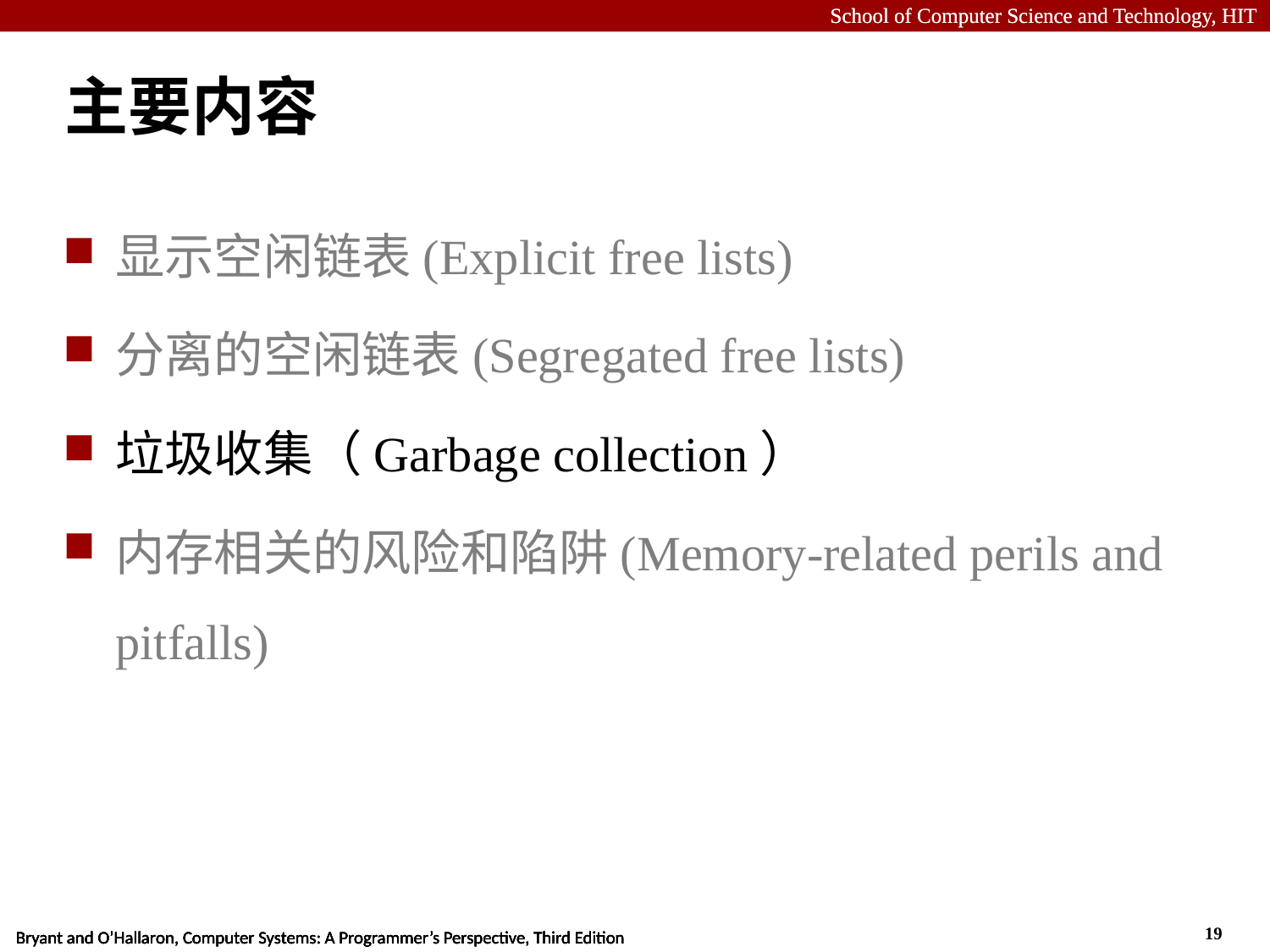

# 主要内容
显示空闲链表(Explicit free lists)
分离的空闲链表(Segregated free lists)
垃圾收集（Garbage collection）
内存相关的风险和陷阱(Memory-related perils and pitfalls)